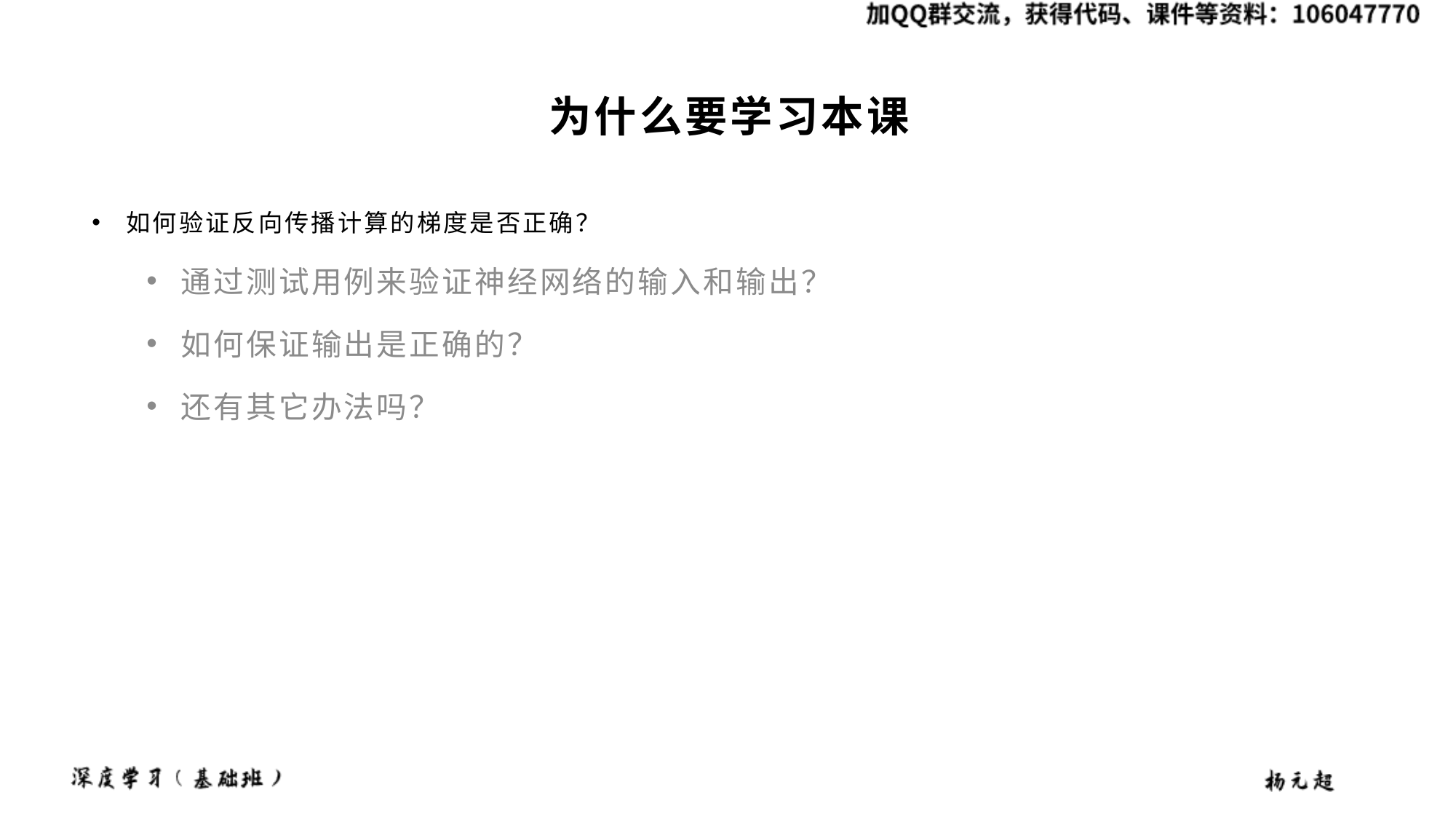

# 为什么要学习本课
如何验证反向传播计算的梯度是否正确？
通过测试用例来验证神经网络的输入和输出？
如何保证输出是正确的？
还有其它办法吗？